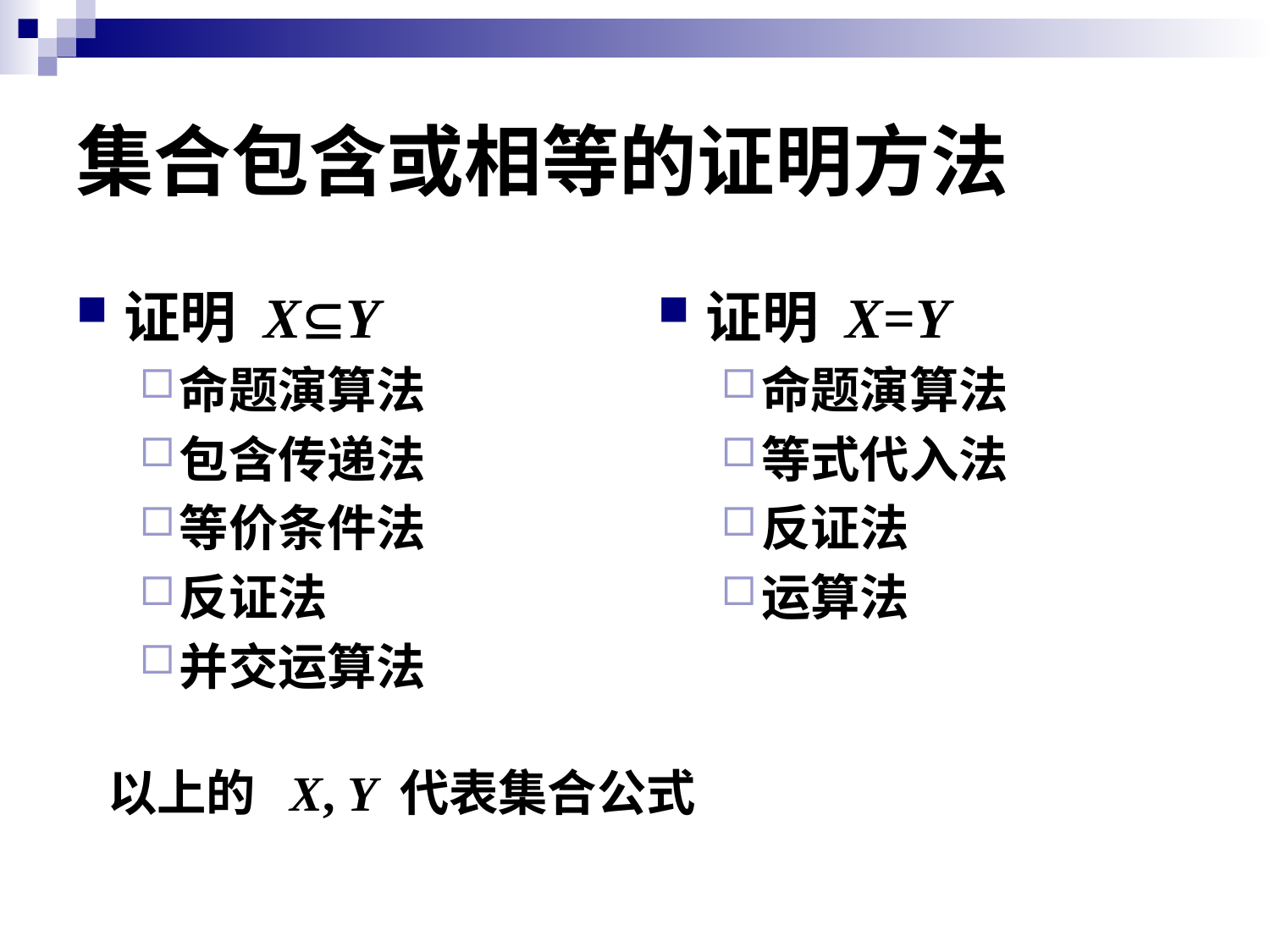

# 集合包含或相等的证明方法
证明 X⊆Y
命题演算法
包含传递法
等价条件法
反证法
并交运算法
证明 X=Y
命题演算法
等式代入法
反证法
运算法

以上的  X, Y 代表集合公式
22